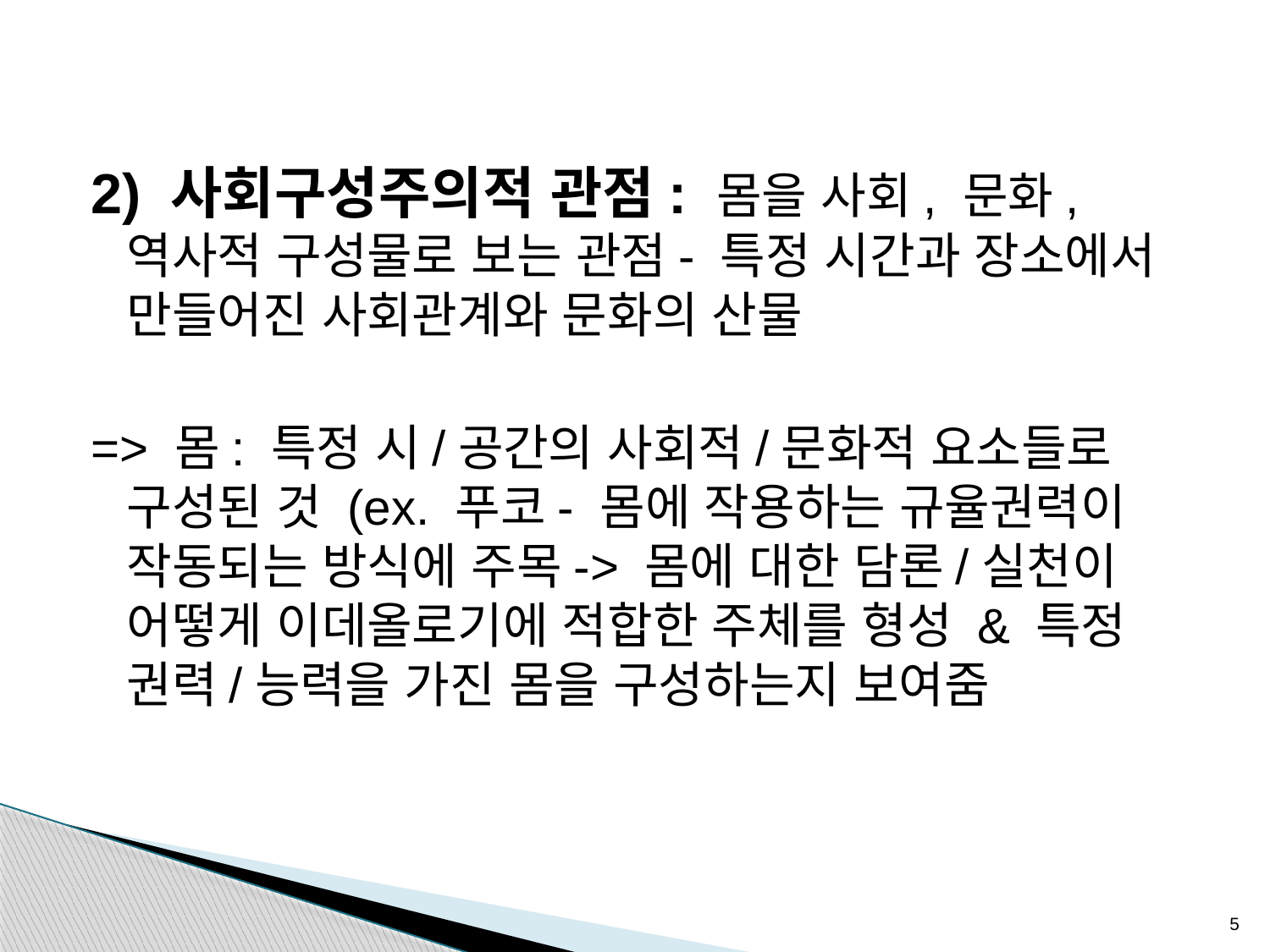

2) 사회구성주의적 관점: 몸을 사회, 문화, 역사적 구성물로 보는 관점- 특정 시간과 장소에서 만들어진 사회관계와 문화의 산물

=> 몸: 특정 시/공간의 사회적/문화적 요소들로 구성된 것 (ex. 푸코- 몸에 작용하는 규율권력이 작동되는 방식에 주목-> 몸에 대한 담론/실천이 어떻게 이데올로기에 적합한 주체를 형성 & 특정 권력/능력을 가진 몸을 구성하는지 보여줌

5